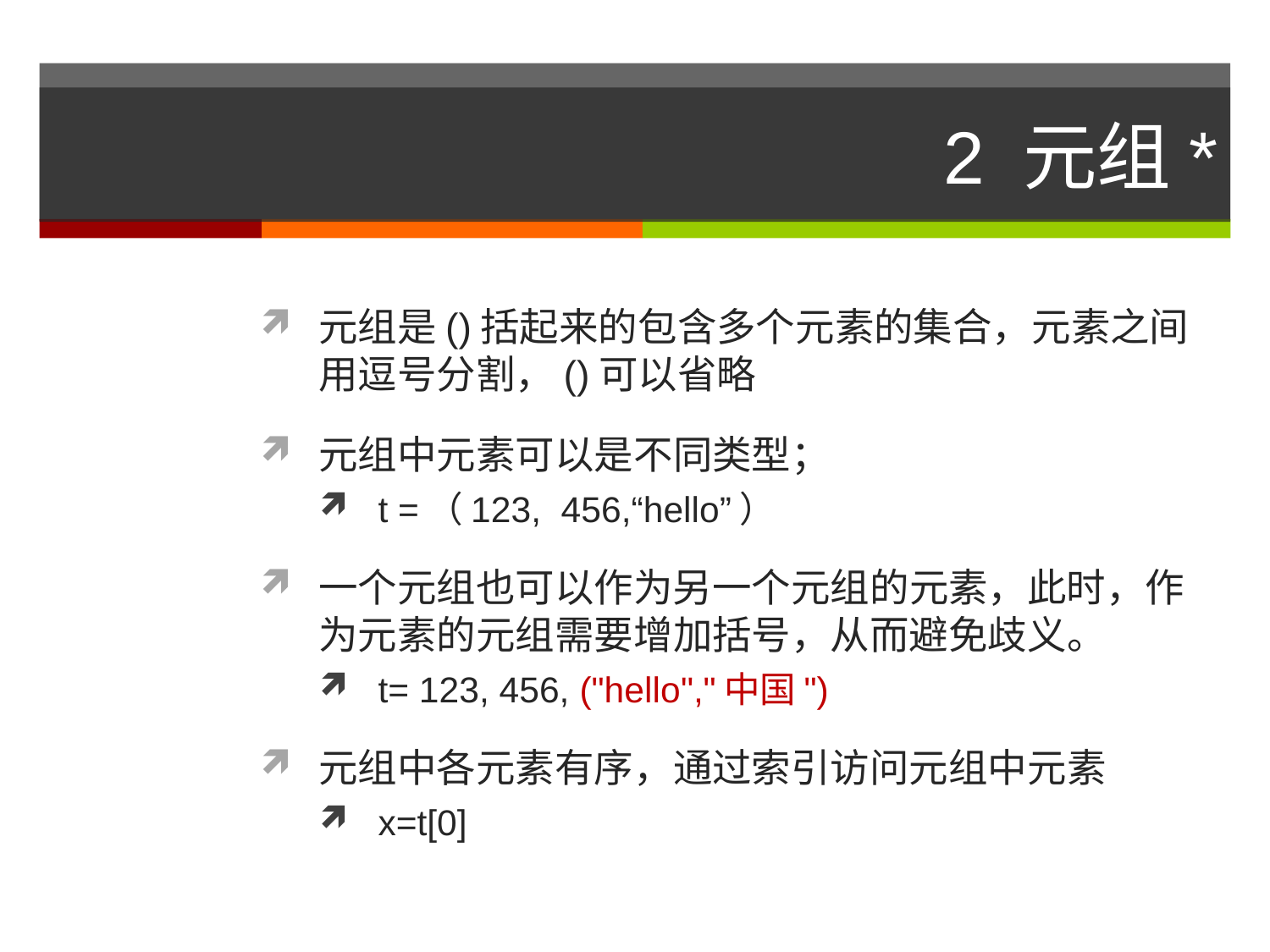

# 2 元组*
元组是()括起来的包含多个元素的集合，元素之间用逗号分割，()可以省略
元组中元素可以是不同类型；
t =（123,  456,“hello”）
一个元组也可以作为另一个元组的元素，此时，作为元素的元组需要增加括号，从而避免歧义。
t= 123, 456, ("hello","中国")
元组中各元素有序，通过索引访问元组中元素
x=t[0]